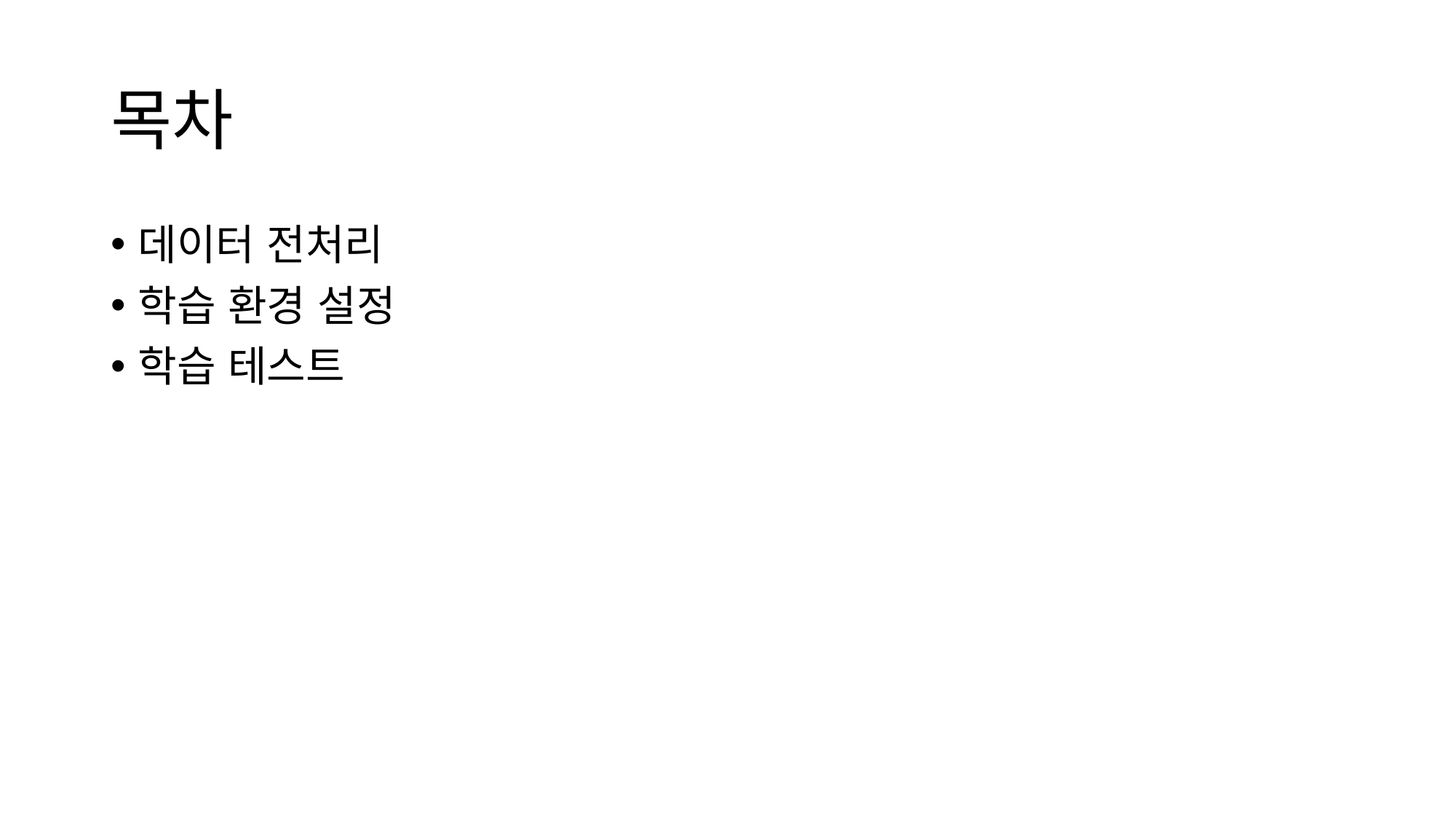

# 목차
데이터 전처리
학습 환경 설정
학습 테스트